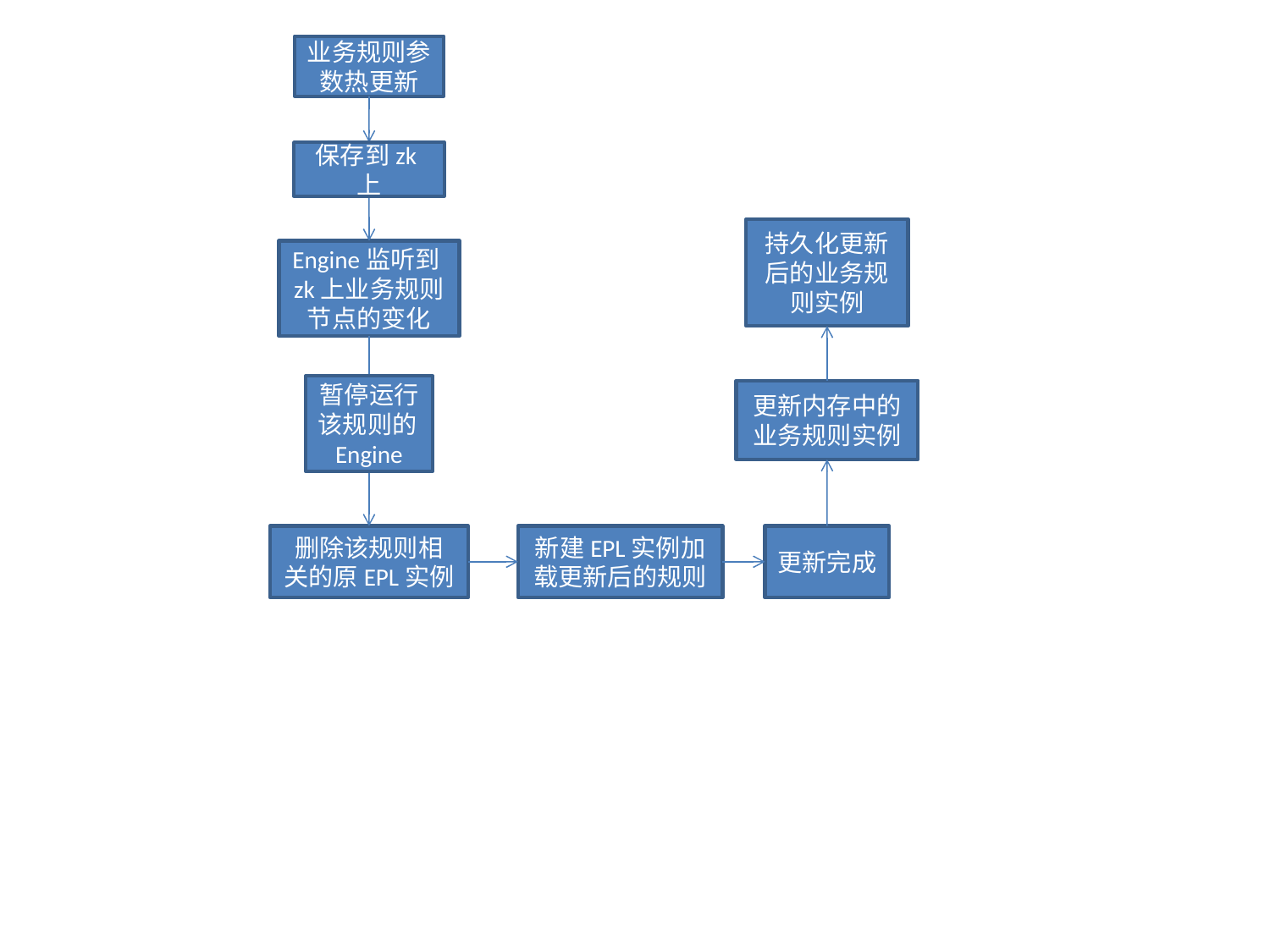

业务规则参数热更新
保存到zk上
持久化更新后的业务规则实例
Engine监听到zk上业务规则节点的变化
暂停运行该规则的Engine
更新内存中的业务规则实例
更新完成
新建EPL实例加载更新后的规则
删除该规则相关的原EPL实例